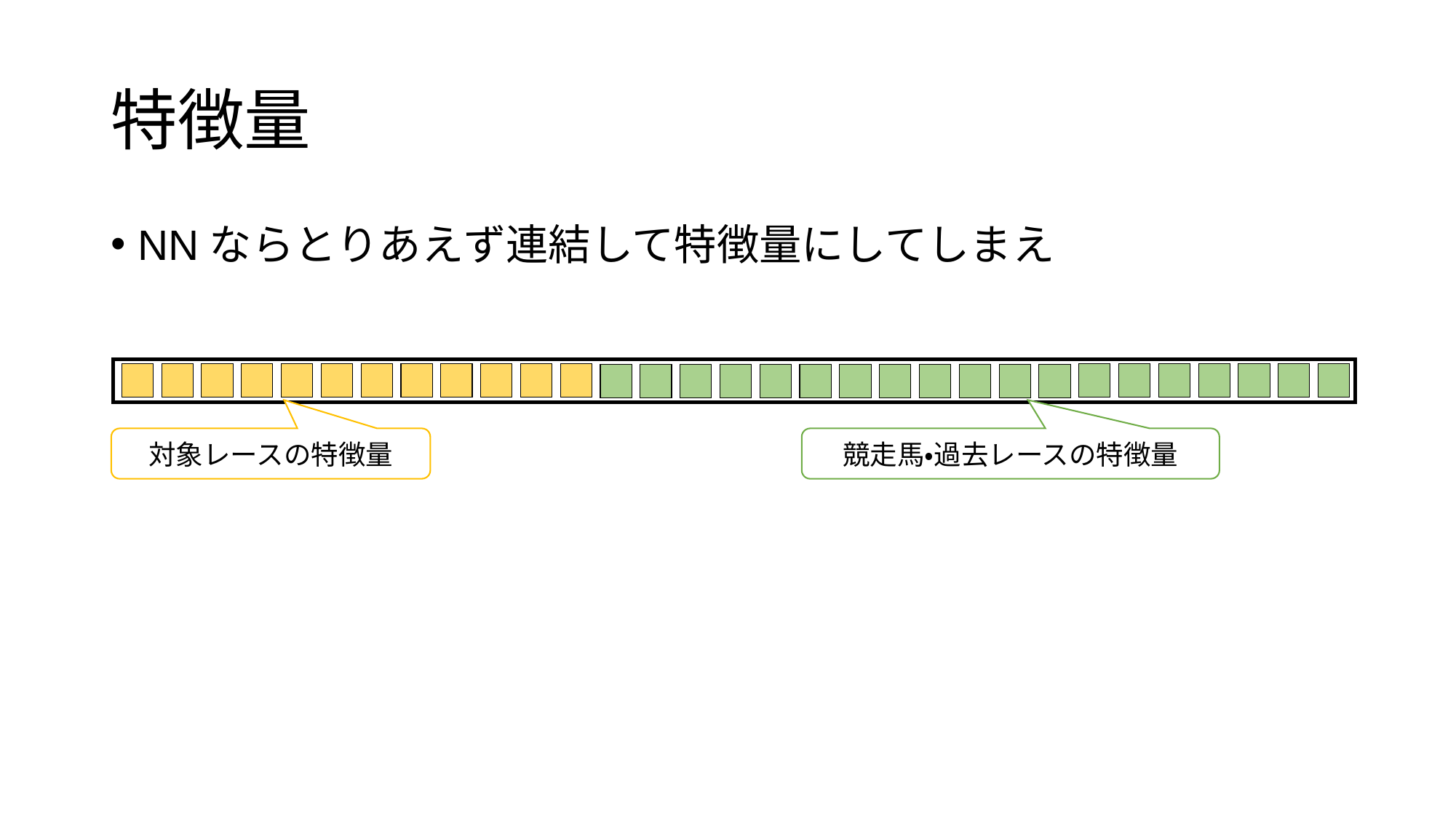

# 特徴量
NNならとりあえず連結して特徴量にしてしまえ

対象レースの特徴量
競走馬・過去レースの特徴量